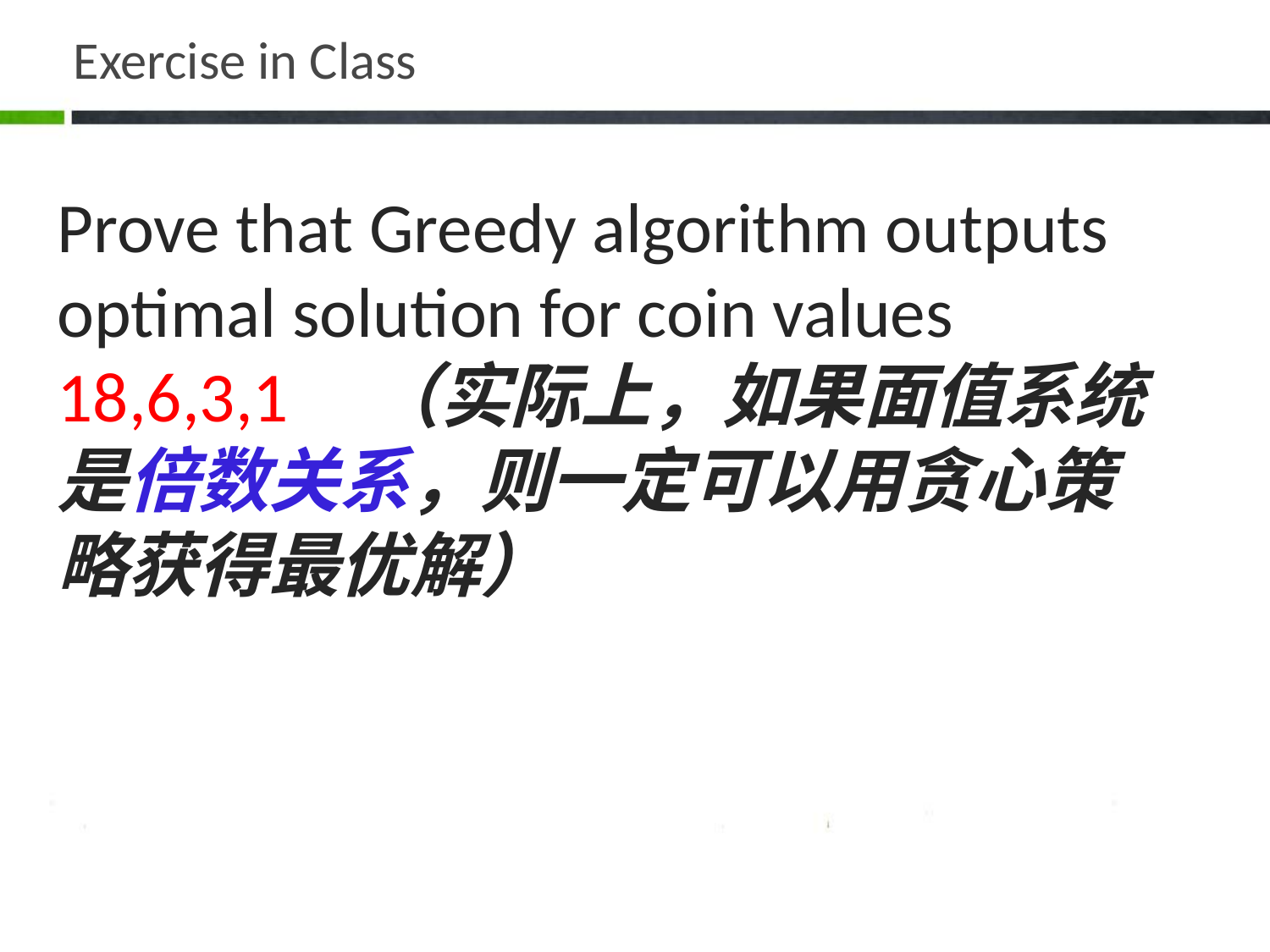

# Exercise in Class
Prove that Greedy algorithm outputs optimal solution for coin values 18,6,3,1    （实际上，如果面值系统是倍数关系，则一定可以用贪心策略获得最优解）